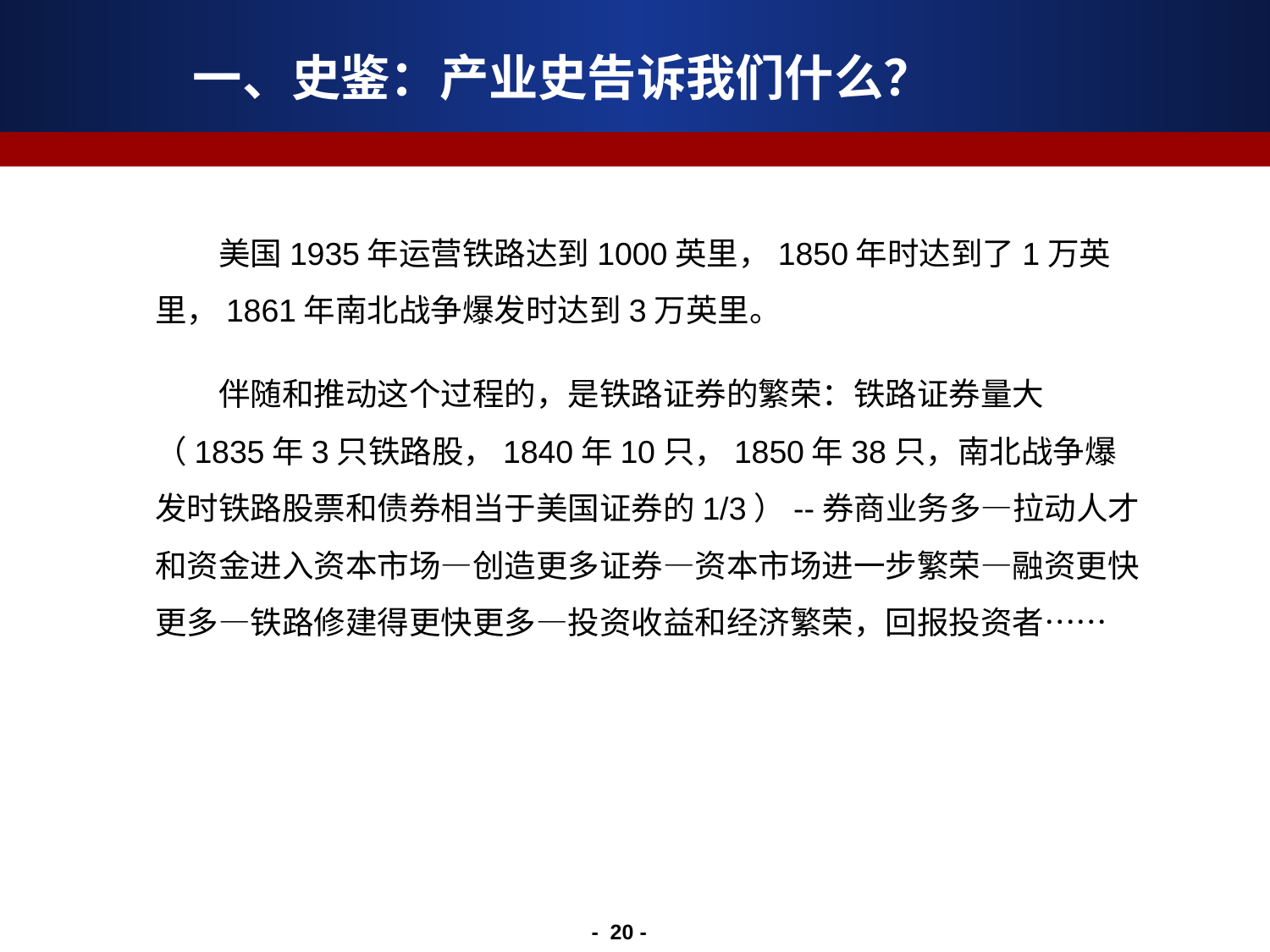

一、史鉴：产业史告诉我们什么？
美国1935年运营铁路达到1000英里，1850年时达到了1万英里，1861年南北战争爆发时达到3万英里。
伴随和推动这个过程的，是铁路证券的繁荣：铁路证券量大（1835年3只铁路股，1840年10只，1850年38只，南北战争爆发时铁路股票和债券相当于美国证券的1/3）--券商业务多—拉动人才和资金进入资本市场—创造更多证券—资本市场进一步繁荣—融资更快更多—铁路修建得更快更多—投资收益和经济繁荣，回报投资者……